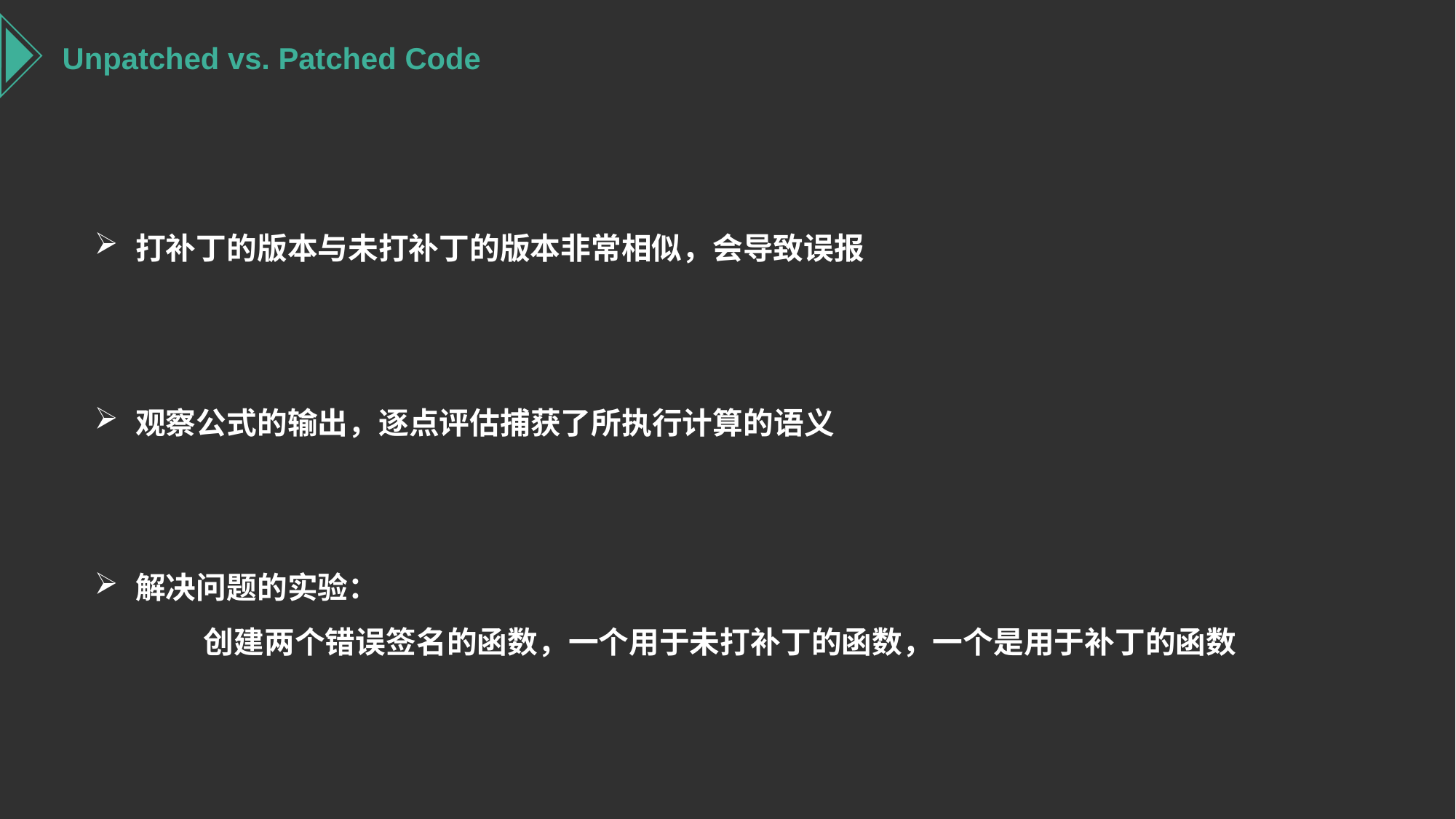

Unpatched vs. Patched Code

打补丁的版本与未打补丁的版本非常相似，会导致误报

观察公式的输出，逐点评估捕获了所执行计算的语义
解决问题的实验：
	创建两个错误签名的函数，一个用于未打补丁的函数，一个是用于补丁的函数